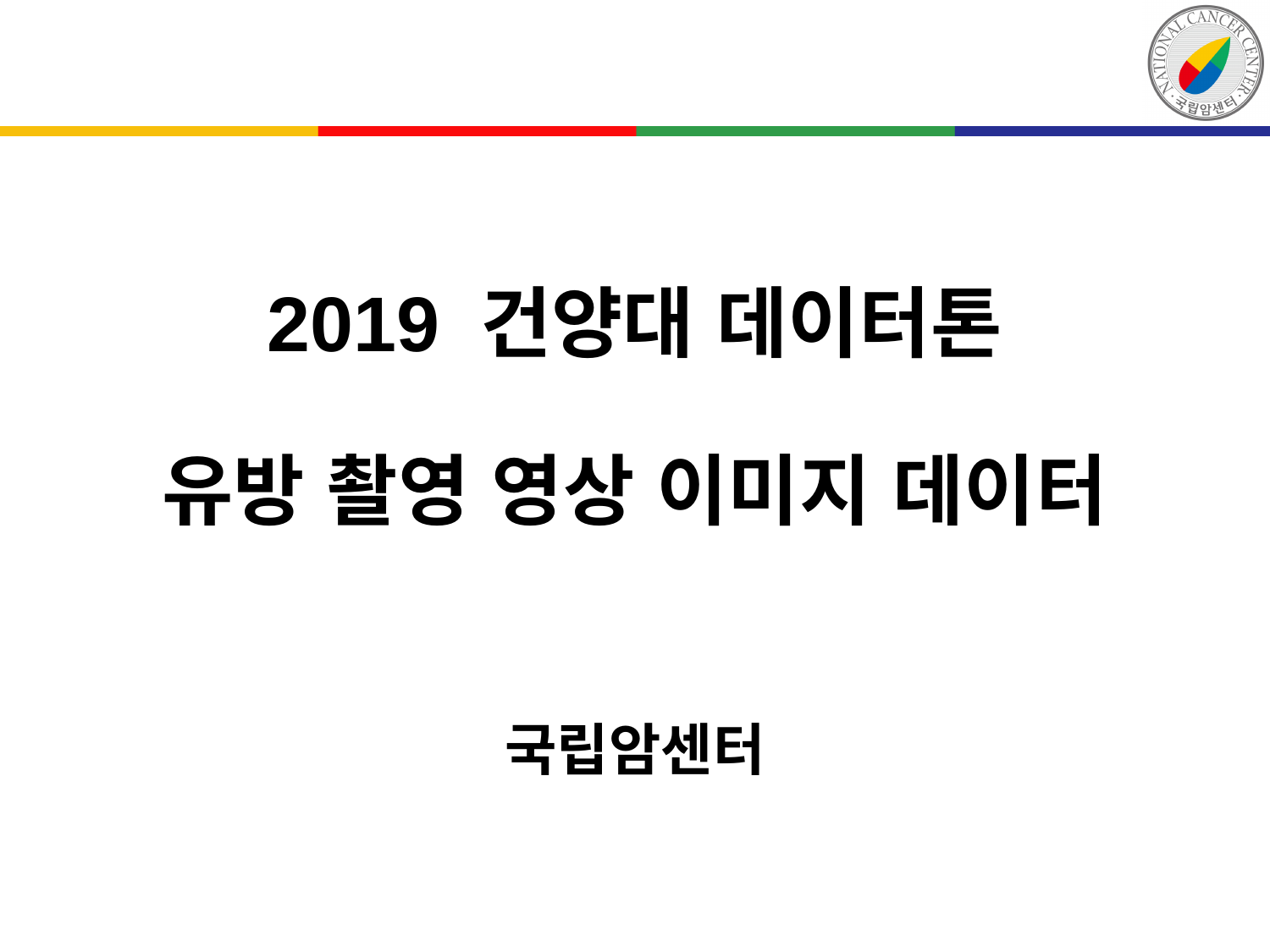

# 2019 건양대 데이터톤 유방 촬영 영상 이미지 데이터
국립암센터